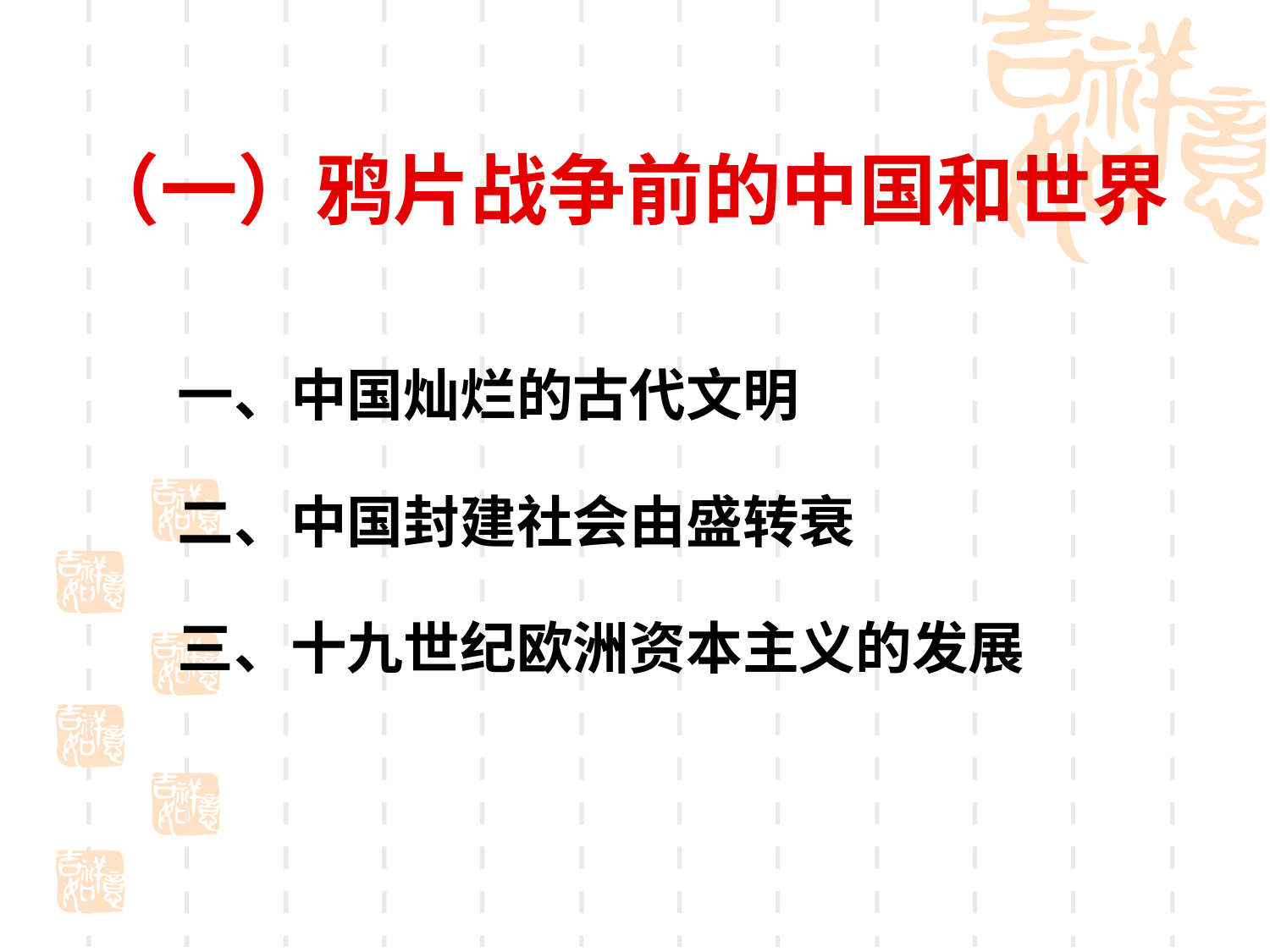

# （一）鸦片战争前的中国和世界
一、中国灿烂的古代文明
二、中国封建社会由盛转衰
三、十九世纪欧洲资本主义的发展
4